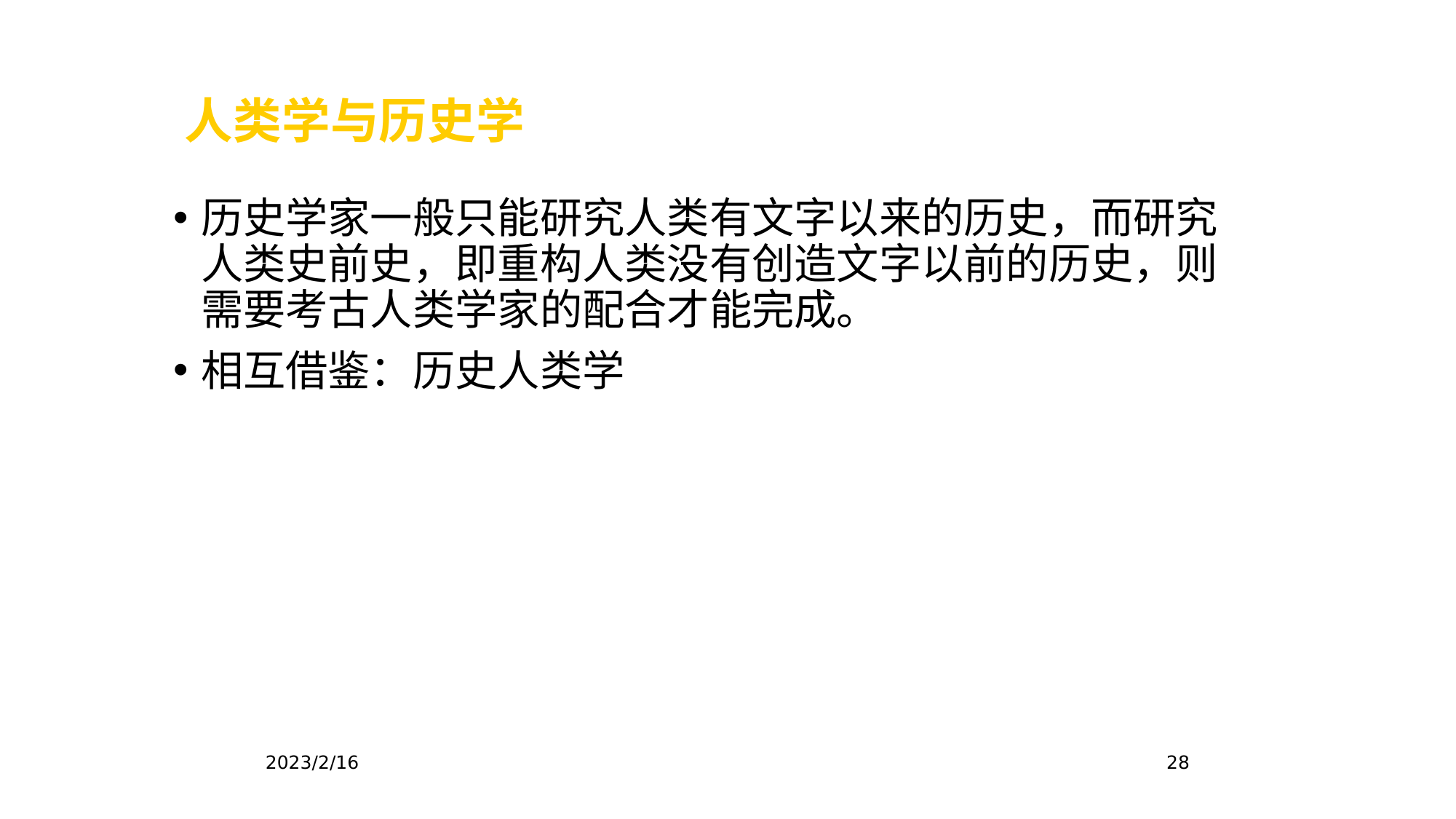

人类学与历史学
历史学家一般只能研究人类有文字以来的历史，而研究人类史前史，即重构人类没有创造文字以前的历史，则需要考古人类学家的配合才能完成。
相互借鉴：历史人类学
2023/2/16
28